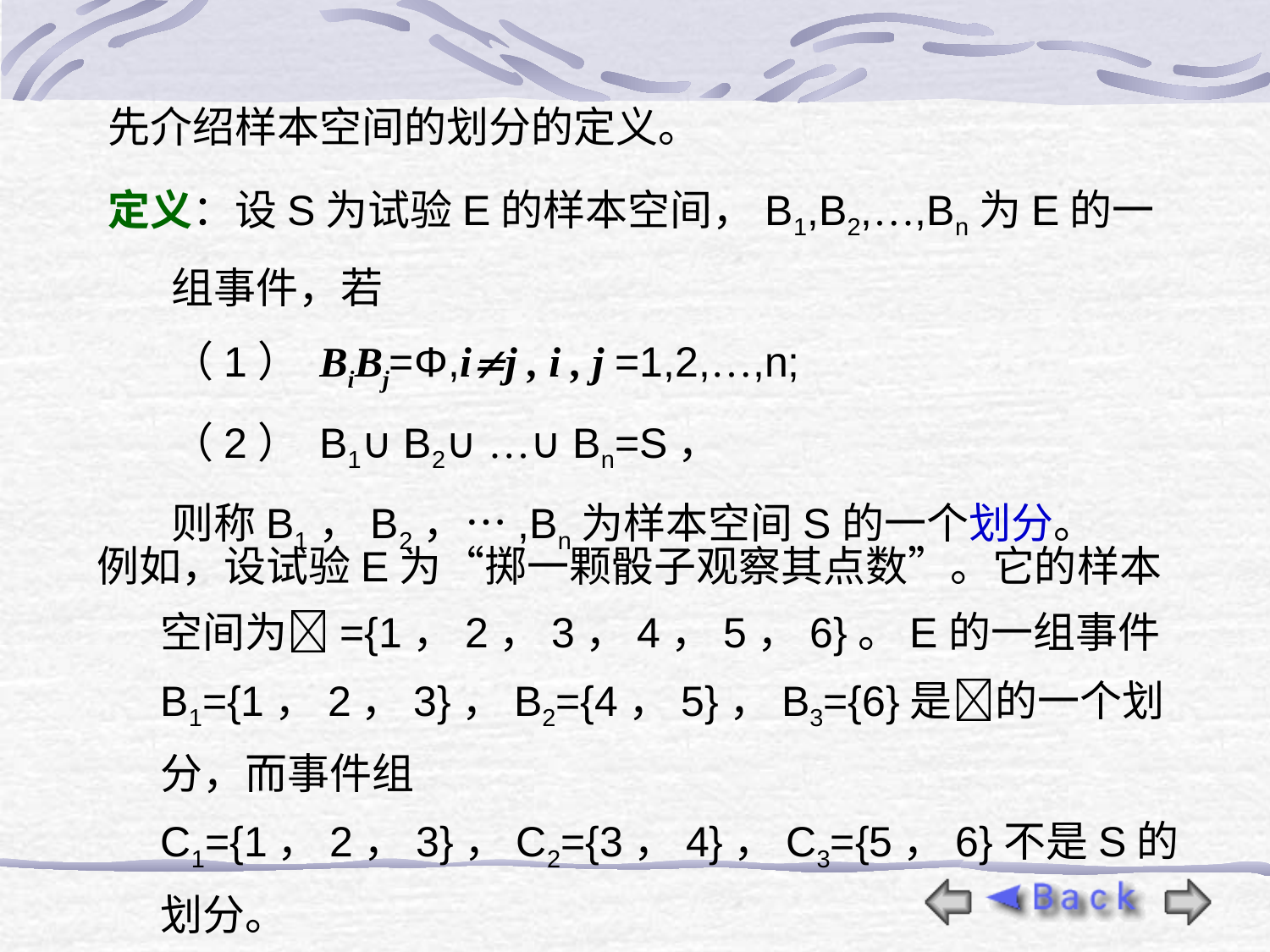

先介绍样本空间的划分的定义。
定义：设S为试验E的样本空间，B1,B2,…,Bn为E的一组事件，若
（1） BiBj=Φ,i≠j , i , j =1,2,…,n;
（2） B1∪B2∪…∪Bn=S，
则称B1，B2，…,Bn为样本空间S的一个划分。

例如，设试验E为“掷一颗骰子观察其点数”。它的样本空间为Ω={1，2，3，4，5，6}。E的一组事件B1={1，2，3}，B2={4，5}，B3={6}是Ω的一个划分，而事件组C1={1，2，3}，C2={3，4}，C3={5，6}不是S的划分。
    任意试验的基本事件组构成样本空间的一个划分。